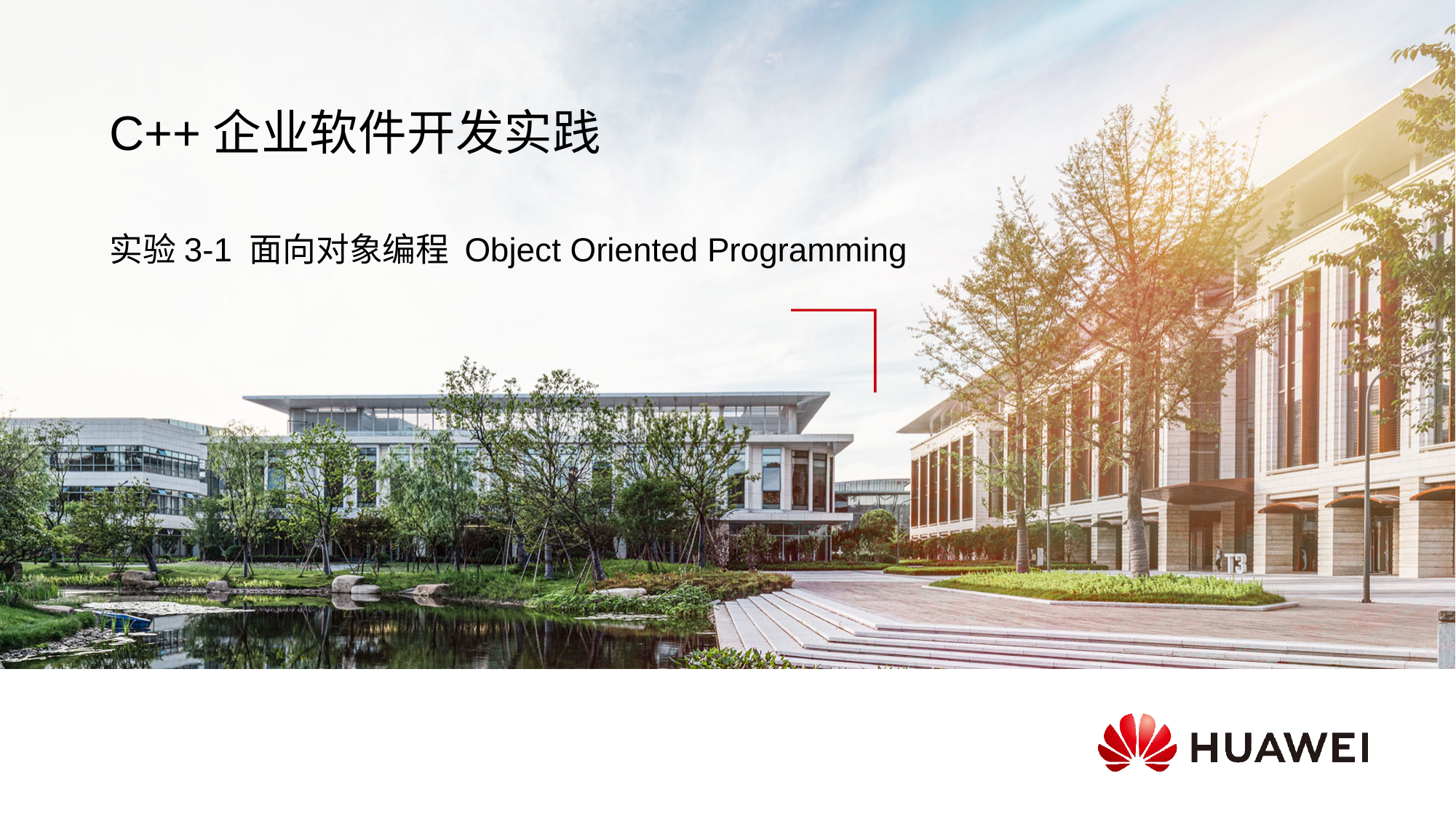

# C++企业软件开发实践
实验3-1 面向对象编程 Object Oriented Programming